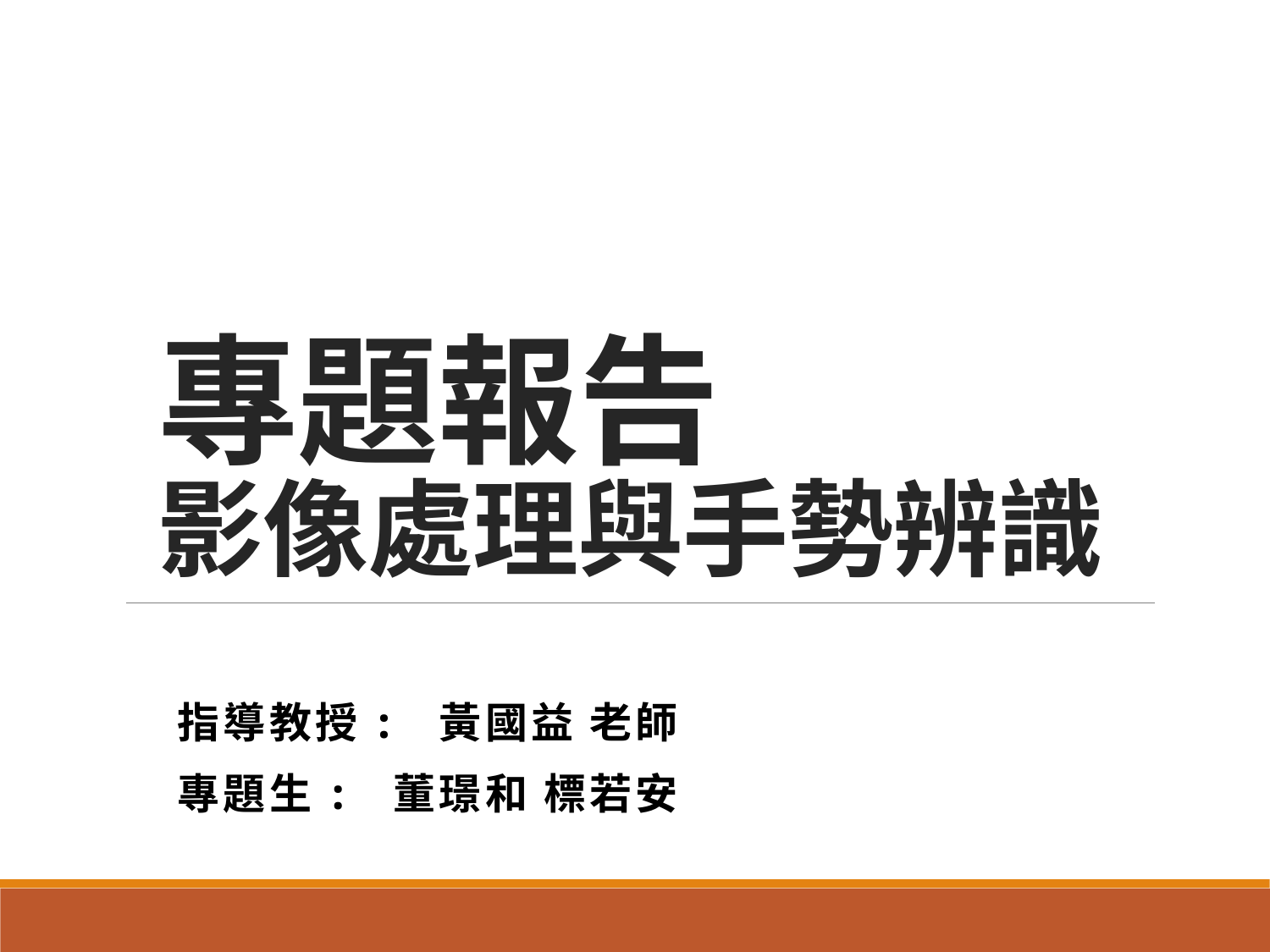

# 專題報告 影像處理與手勢辨識
指導教授: 黃國益 老師
專題生: 董璟和 標若安